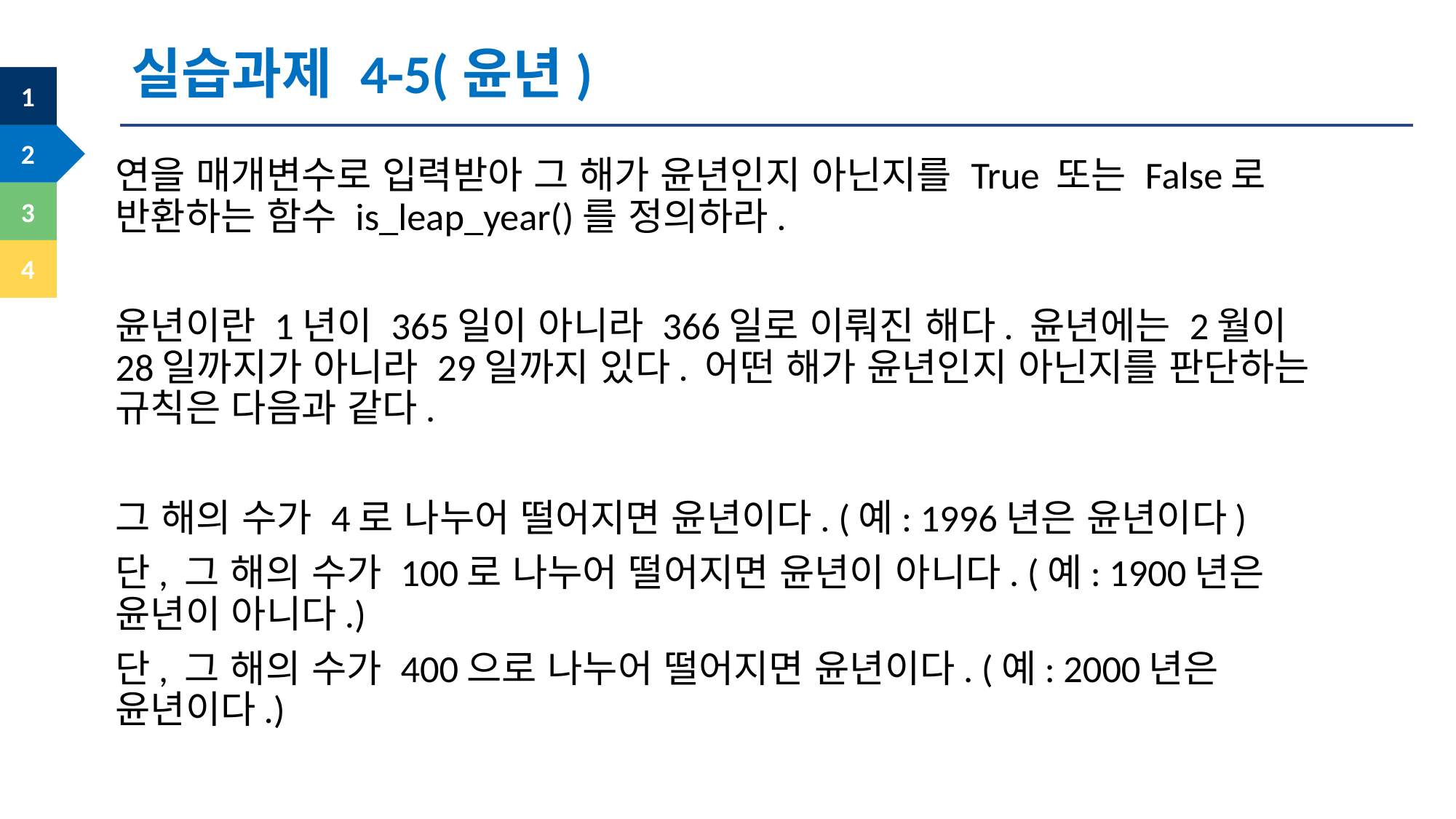

실습과제 4-5(윤년)
연을 매개변수로 입력받아 그 해가 윤년인지 아닌지를 True 또는 False로 반환하는 함수 is_leap_year()를 정의하라.

윤년이란 1년이 365일이 아니라 366일로 이뤄진 해다. 윤년에는 2월이 28일까지가 아니라 29일까지 있다. 어떤 해가 윤년인지 아닌지를 판단하는 규칙은 다음과 같다.

그 해의 수가 4로 나누어 떨어지면 윤년이다. (예: 1996년은 윤년이다)
단, 그 해의 수가 100로 나누어 떨어지면 윤년이 아니다. (예: 1900년은 윤년이 아니다.)
단, 그 해의 수가 400으로 나누어 떨어지면 윤년이다. (예: 2000년은 윤년이다.)